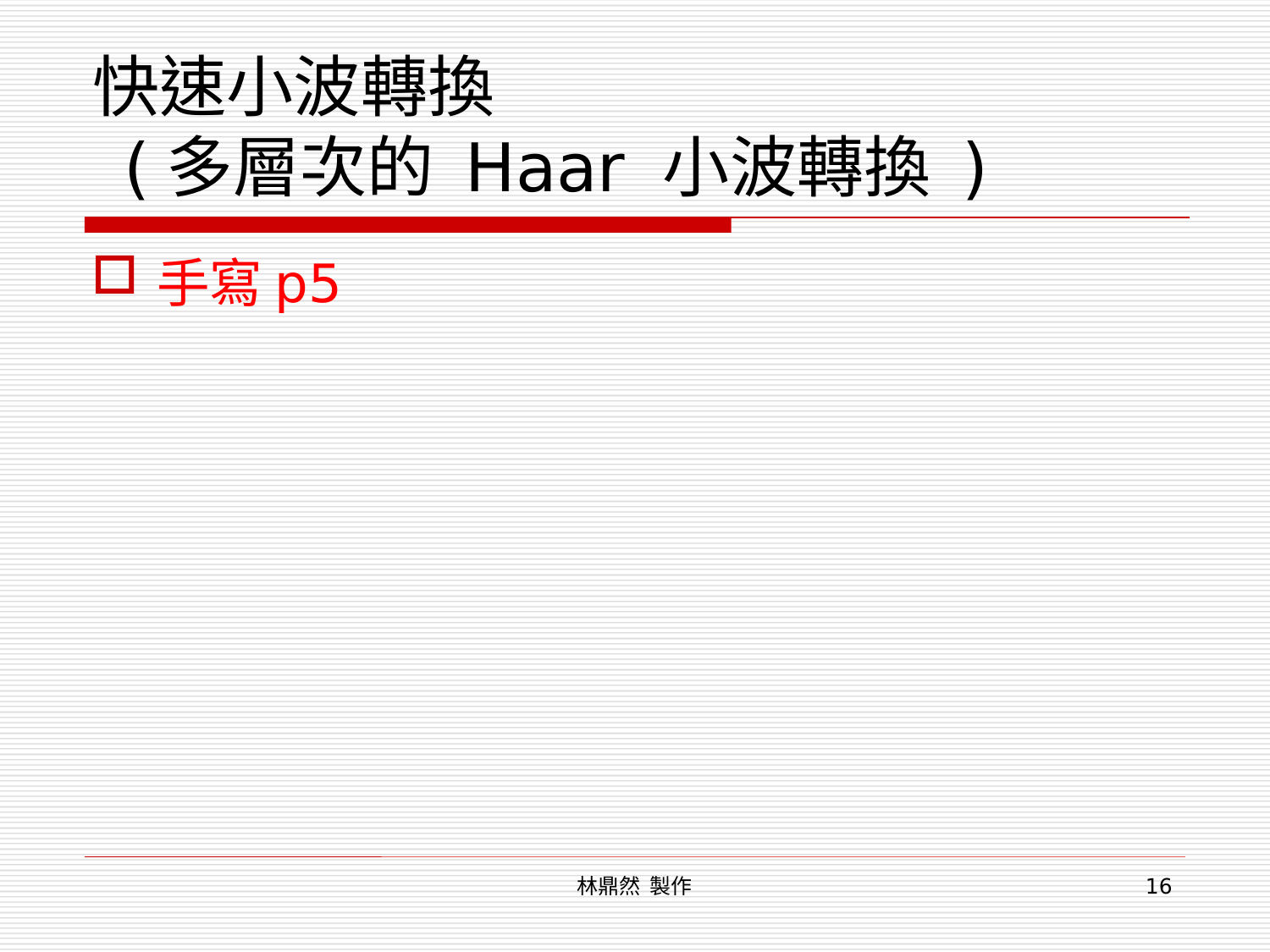

# 快速小波轉換 (多層次的 Haar 小波轉換 )
手寫p5

林鼎然  製作
16